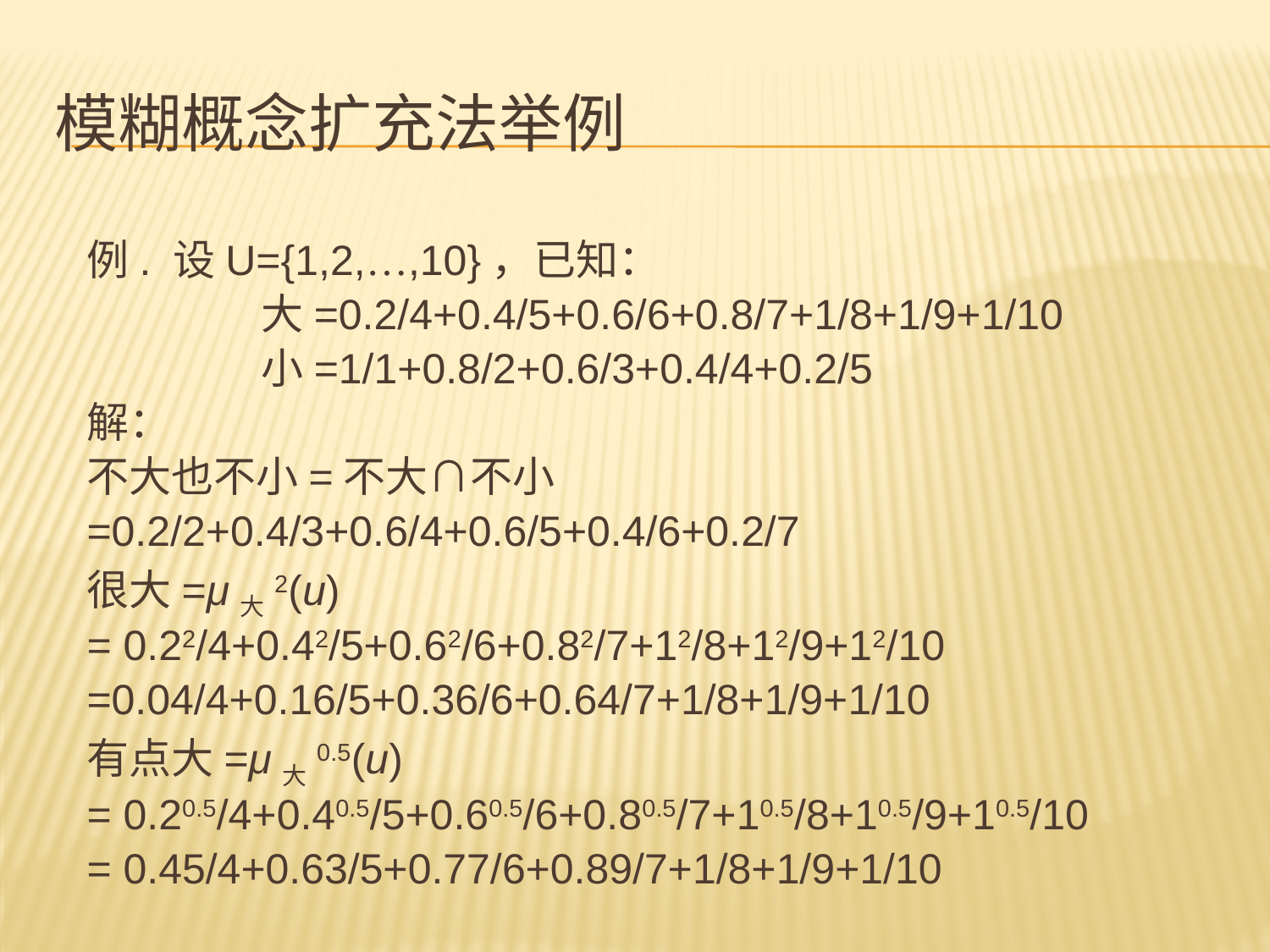

# 模糊概念扩充法举例
例. 设U={1,2,…,10}，已知：
		大=0.2/4+0.4/5+0.6/6+0.8/7+1/8+1/9+1/10
		小=1/1+0.8/2+0.6/3+0.4/4+0.2/5
解：
不大也不小=不大∩不小
=0.2/2+0.4/3+0.6/4+0.6/5+0.4/6+0.2/7
很大=μ大2(u)
= 0.22/4+0.42/5+0.62/6+0.82/7+12/8+12/9+12/10
=0.04/4+0.16/5+0.36/6+0.64/7+1/8+1/9+1/10
有点大=μ大0.5(u)
= 0.20.5/4+0.40.5/5+0.60.5/6+0.80.5/7+10.5/8+10.5/9+10.5/10
= 0.45/4+0.63/5+0.77/6+0.89/7+1/8+1/9+1/10
17